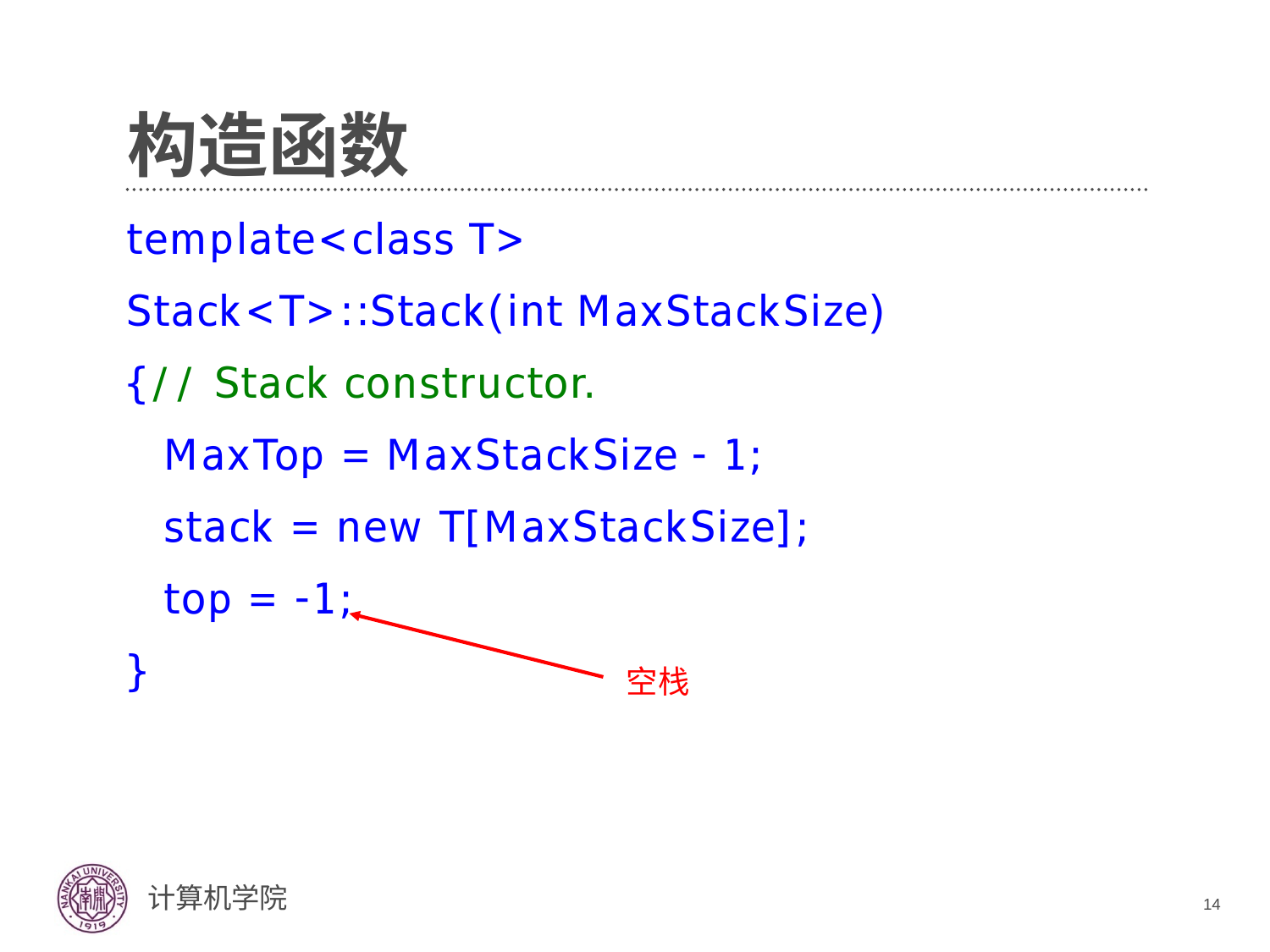

# 构造函数
template<class T>
Stack<T>::Stack(int MaxStackSize)
{// Stack constructor.
   MaxTop = MaxStackSize - 1;
   stack = new T[MaxStackSize];
   top = -1;
}

空栈
14